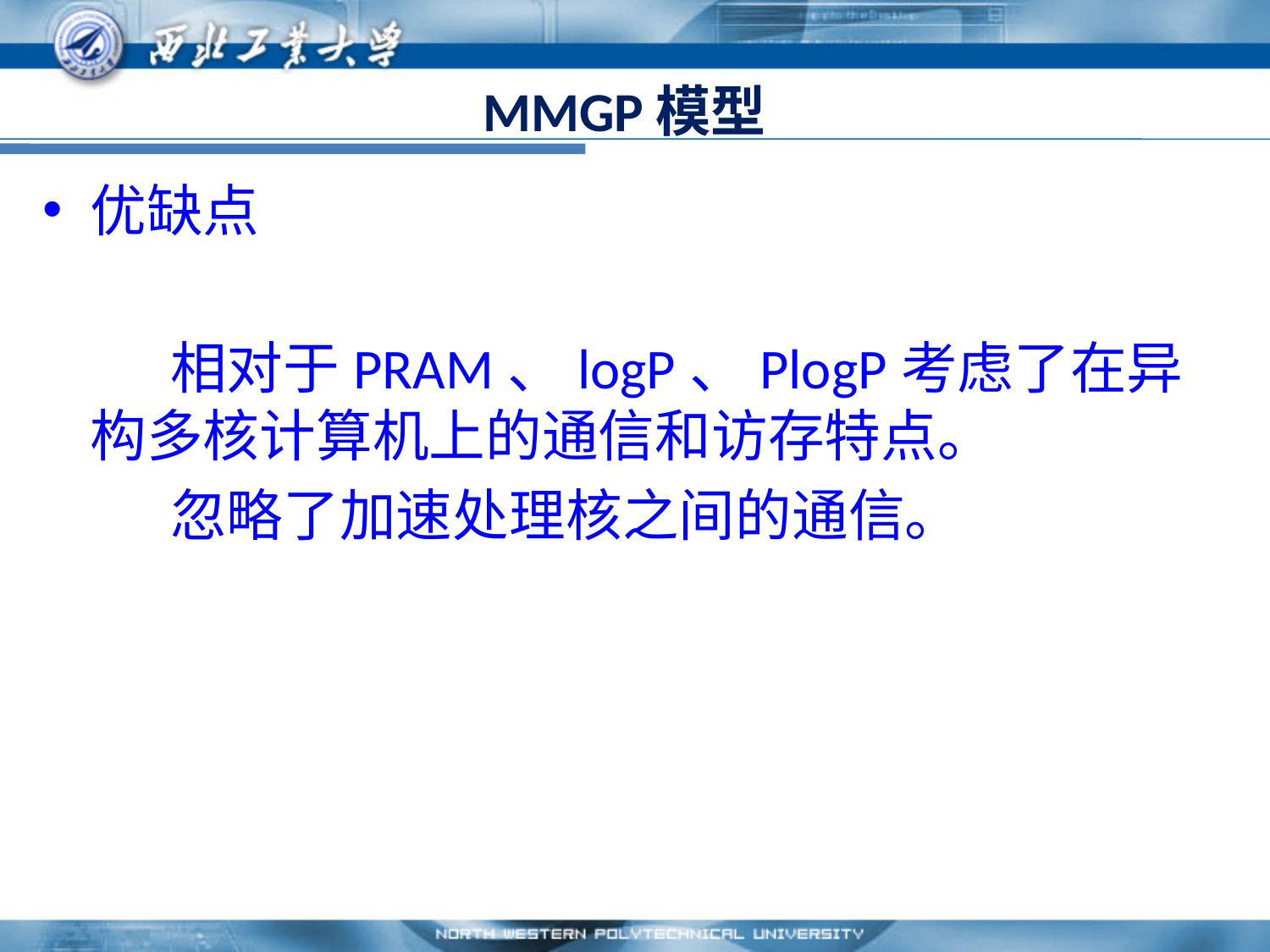

# MMGP模型
优缺点

         相对于PRAM、logP、PlogP考虑了在异构多核计算机上的通信和访存特点。
         忽略了加速处理核之间的通信。